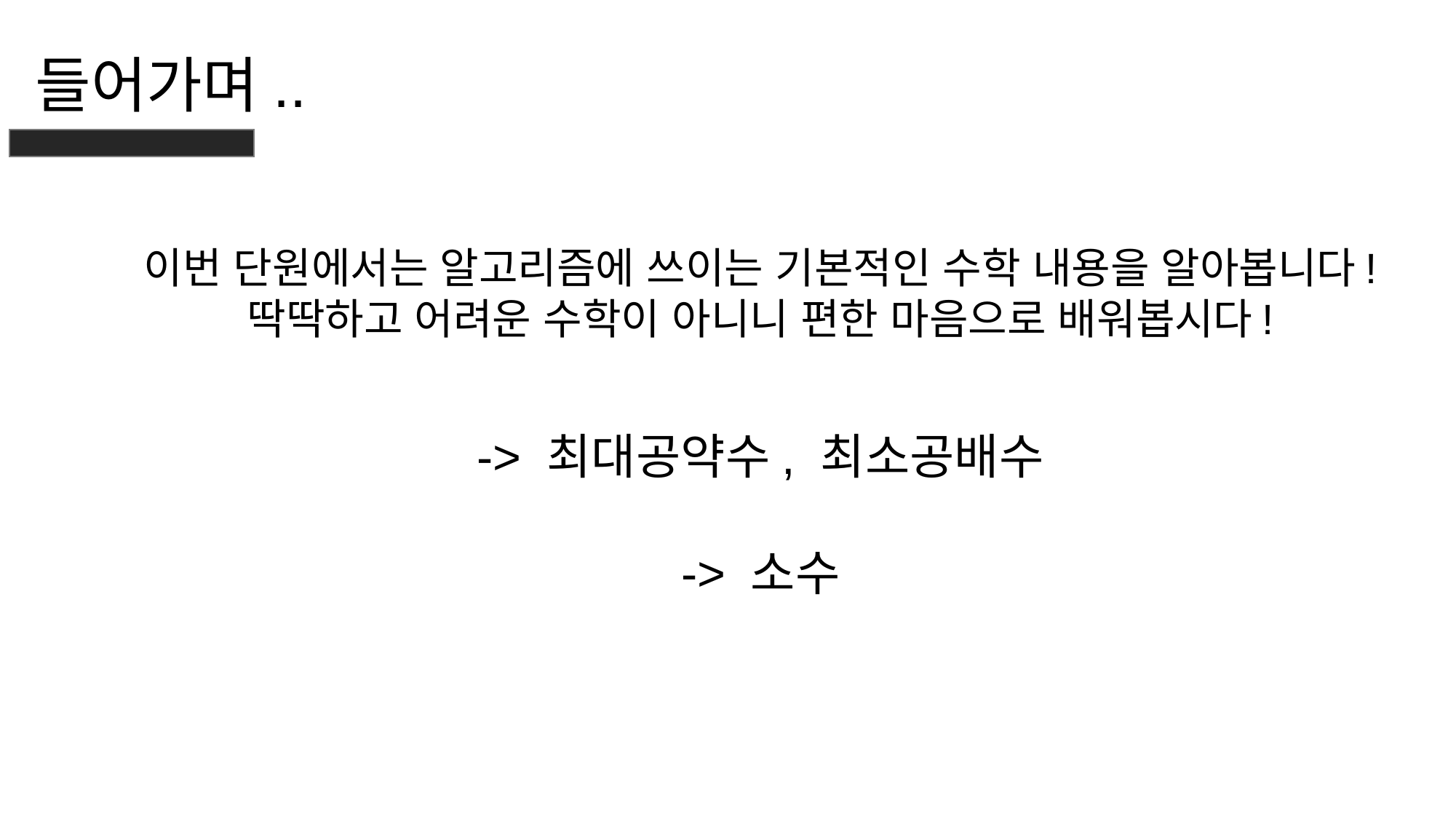

들어가며..

이번 단원에서는 알고리즘에 쓰이는 기본적인 수학 내용을 알아봅니다!
딱딱하고 어려운 수학이 아니니 편한 마음으로 배워봅시다!

-> 최대공약수, 최소공배수

-> 소수